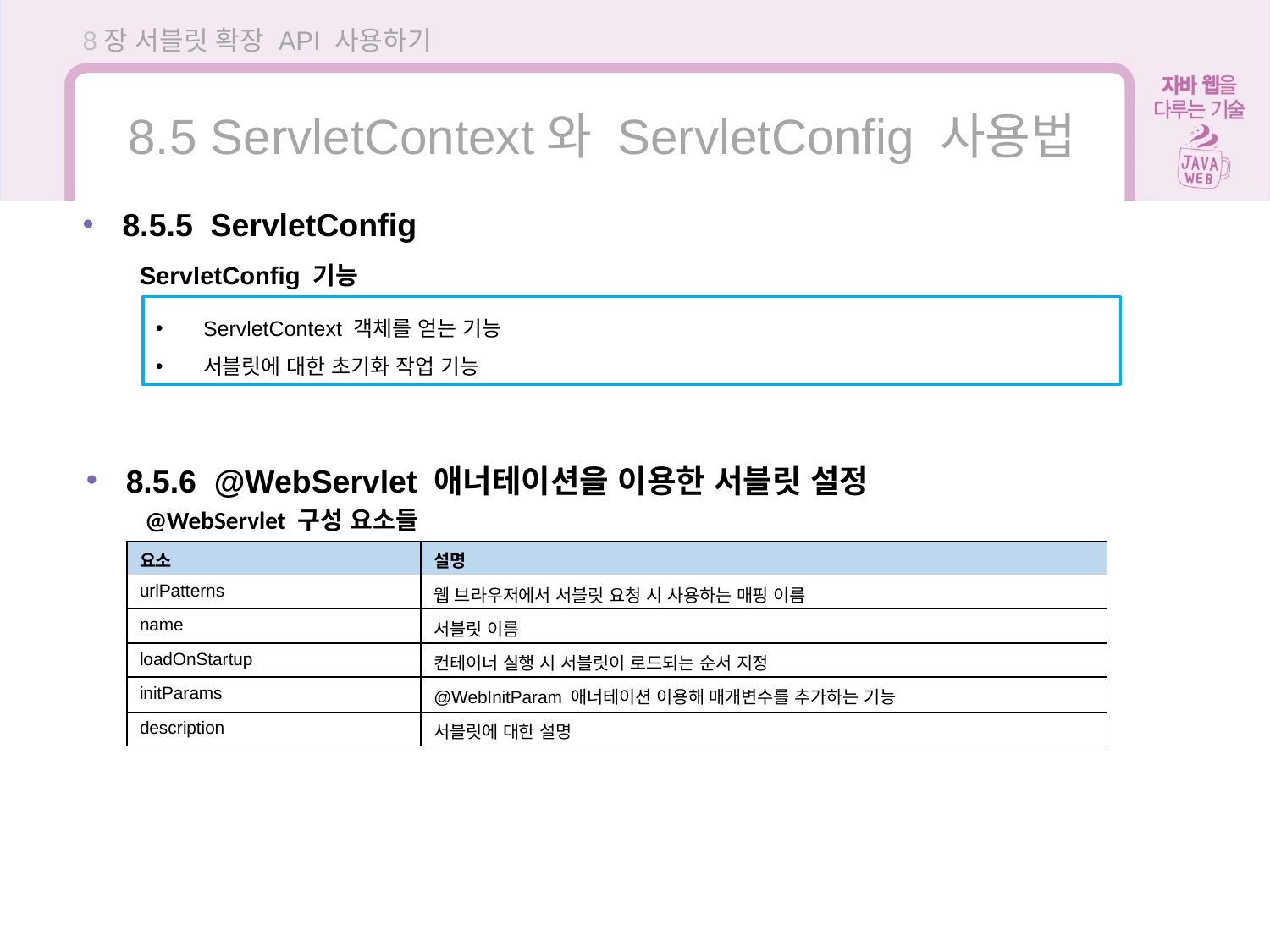

8장 서블릿 확장 API 사용하기
8.5 ServletContext와 ServletConfig 사용법
8.5.5  ServletConfig
ServletConfig 기능
ServletContext 객체를 얻는 기능
서블릿에 대한 초기화 작업 기능
8.5.6  @WebServlet 애너테이션을 이용한 서블릿 설정
@WebServlet 구성 요소들
| 요소 | 설명 |
| --- | --- |
| urlPatterns | 웹 브라우저에서 서블릿 요청 시 사용하는 매핑 이름 |
| name | 서블릿 이름 |
| loadOnStartup | 컨테이너 실행 시 서블릿이 로드되는 순서 지정 |
| initParams | @WebInitParam 애너테이션 이용해 매개변수를 추가하는 기능 |
| description | 서블릿에 대한 설명 |